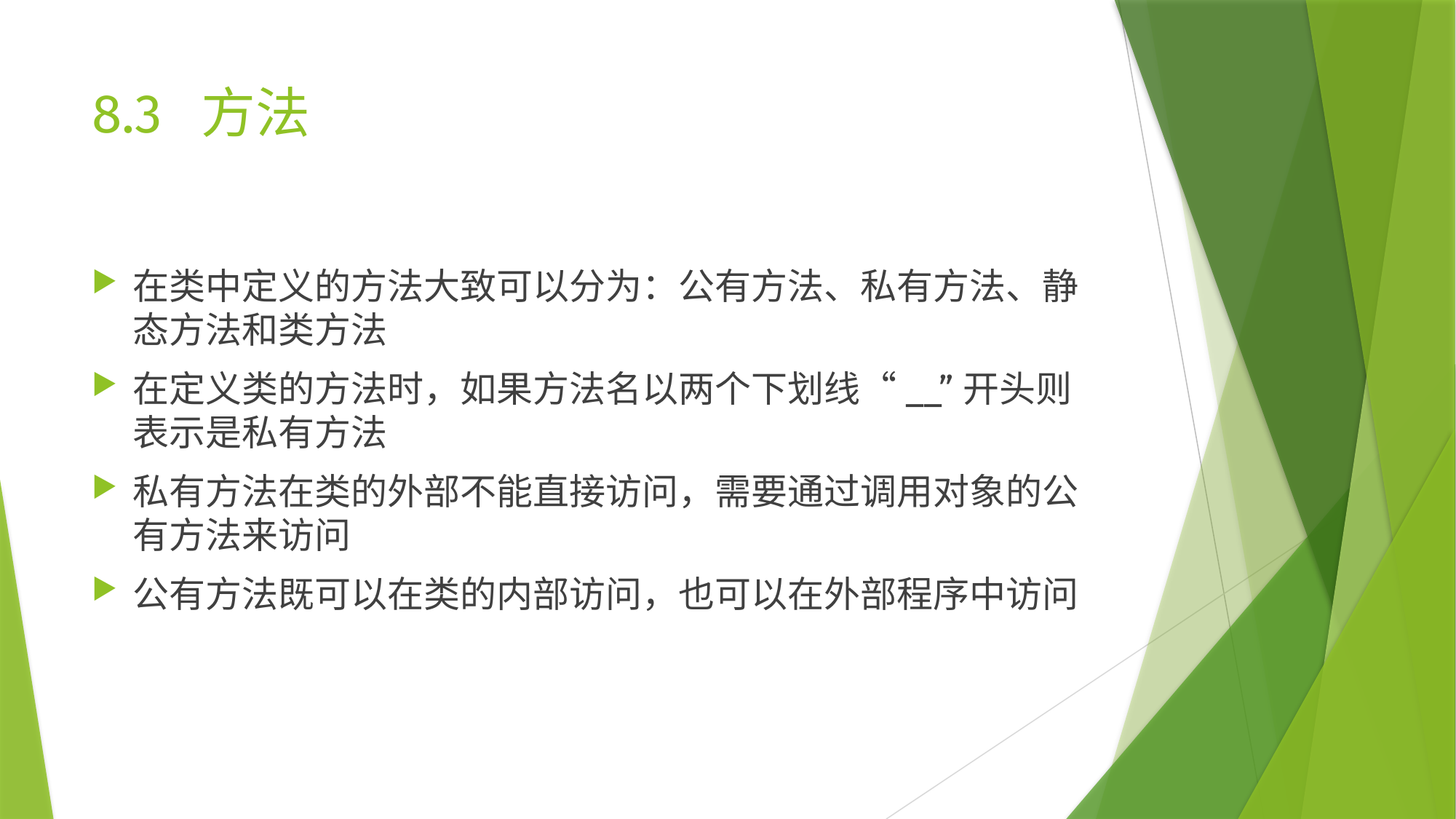

# 8.3	方法
在类中定义的方法大致可以分为：公有方法、私有方法、静态方法和类方法
在定义类的方法时，如果方法名以两个下划线“__”开头则表示是私有方法
私有方法在类的外部不能直接访问，需要通过调用对象的公有方法来访问
公有方法既可以在类的内部访问，也可以在外部程序中访问